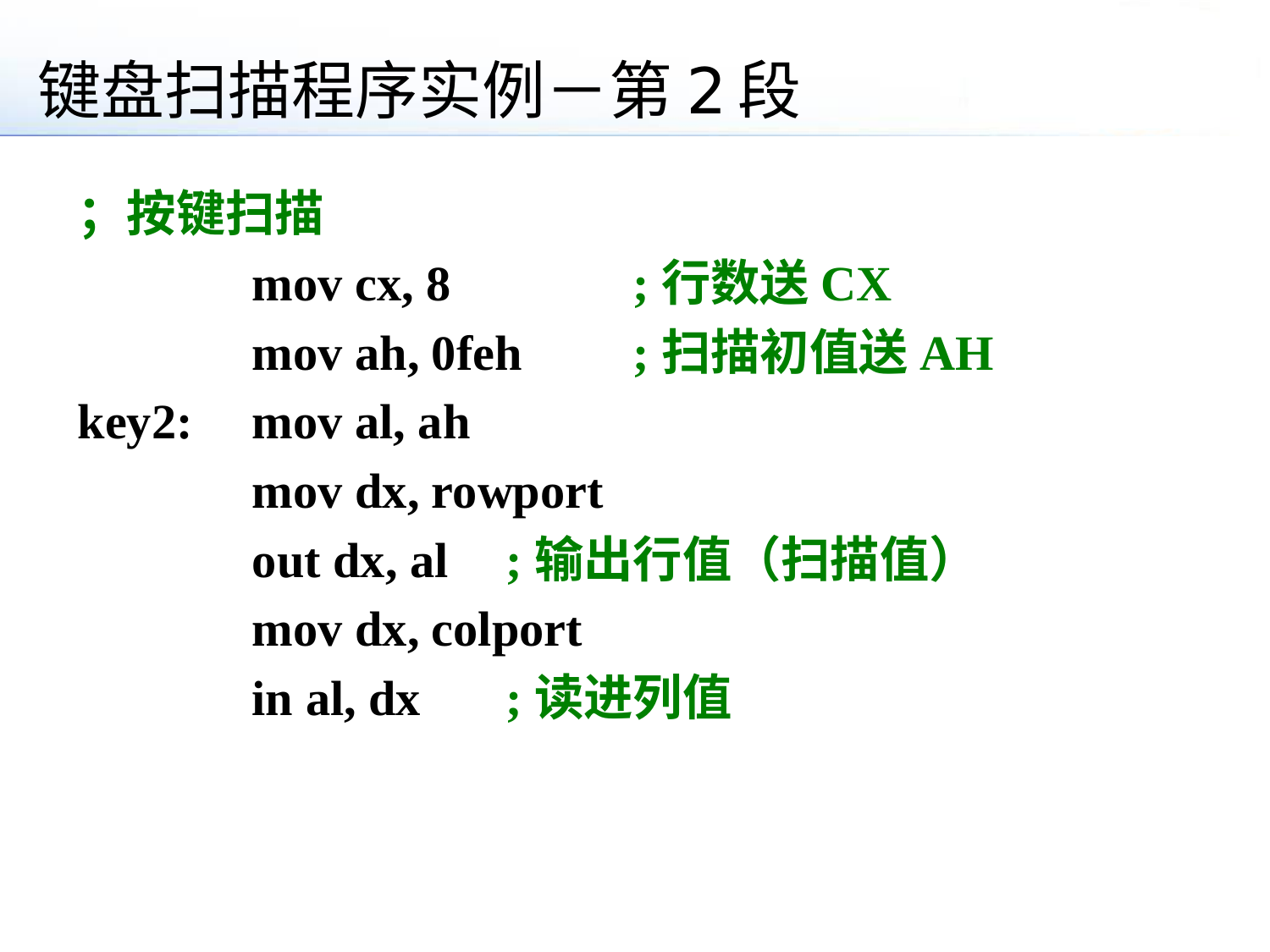

键盘扫描程序实例－第2段
；按键扫描
		mov cx, 8		;行数送CX
		mov ah, 0feh	;扫描初值送AH
key2:	mov al, ah
		mov dx, rowport
		out dx, al	;输出行值（扫描值）
		mov dx, colport
		in al, dx	;读进列值